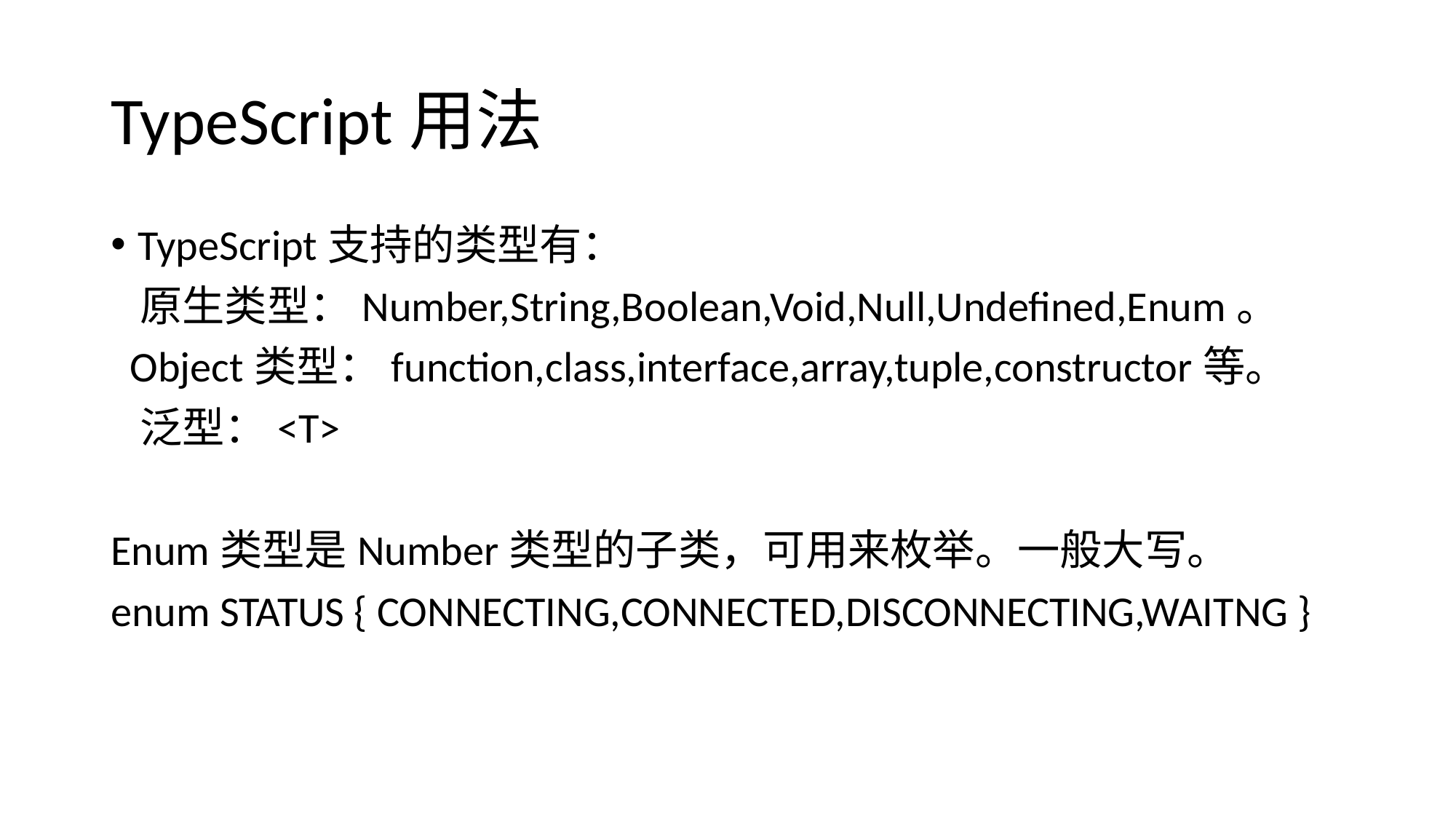

# TypeScript用法
TypeScript支持的类型有：
  原生类型：Number,String,Boolean,Void,Null,Undefined,Enum。
  Object类型：function,class,interface,array,tuple,constructor等。
  泛型：<T>

Enum类型是Number类型的子类，可用来枚举。一般大写。
enum STATUS { CONNECTING,CONNECTED,DISCONNECTING,WAITNG }